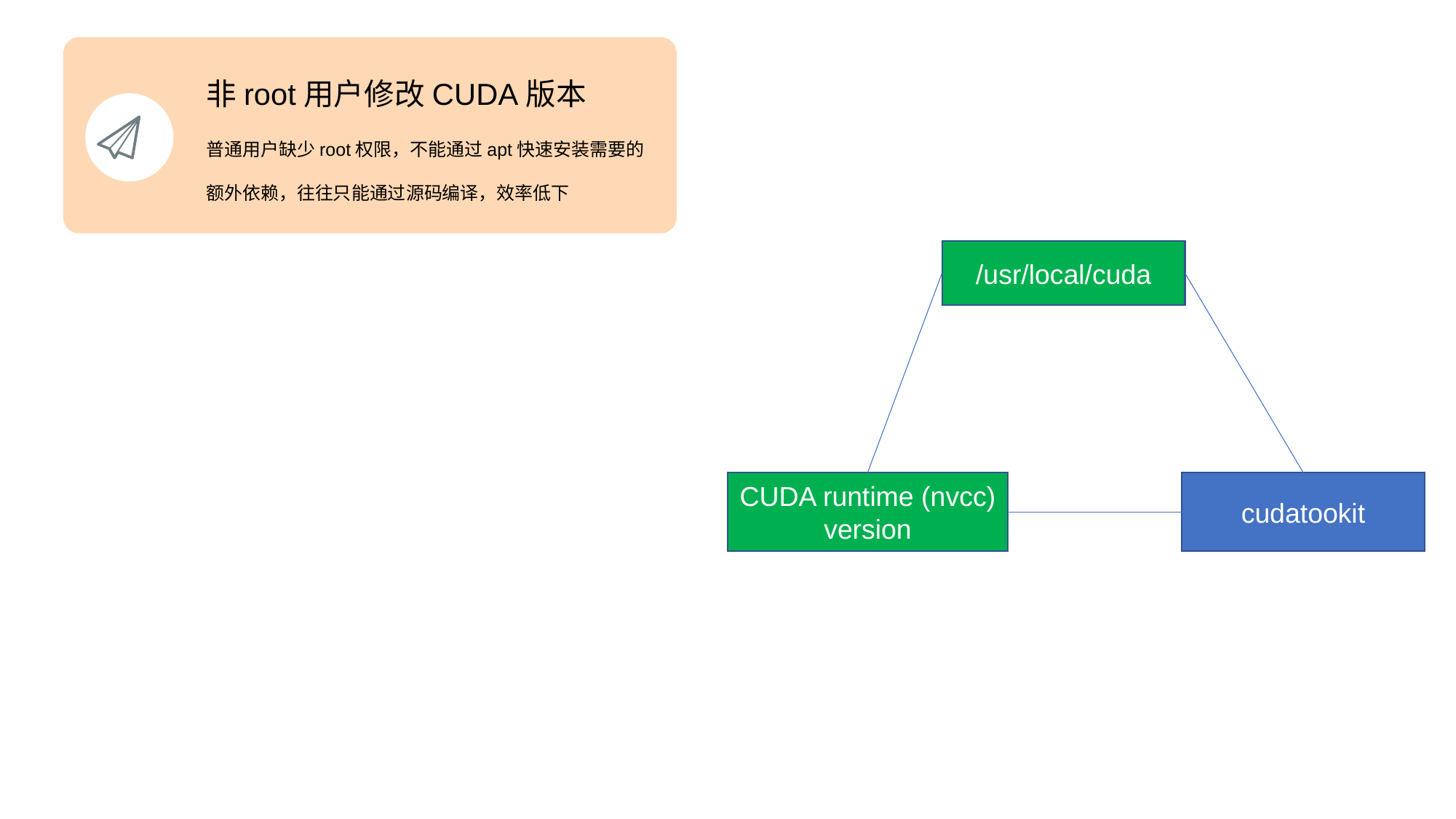

非root用户修改CUDA版本
普通用户缺少root权限，不能通过apt快速安装需要的额外依赖，往往只能通过源码编译，效率低下

/usr/local/cuda
CUDA runtime (nvcc)
version
cudatookit